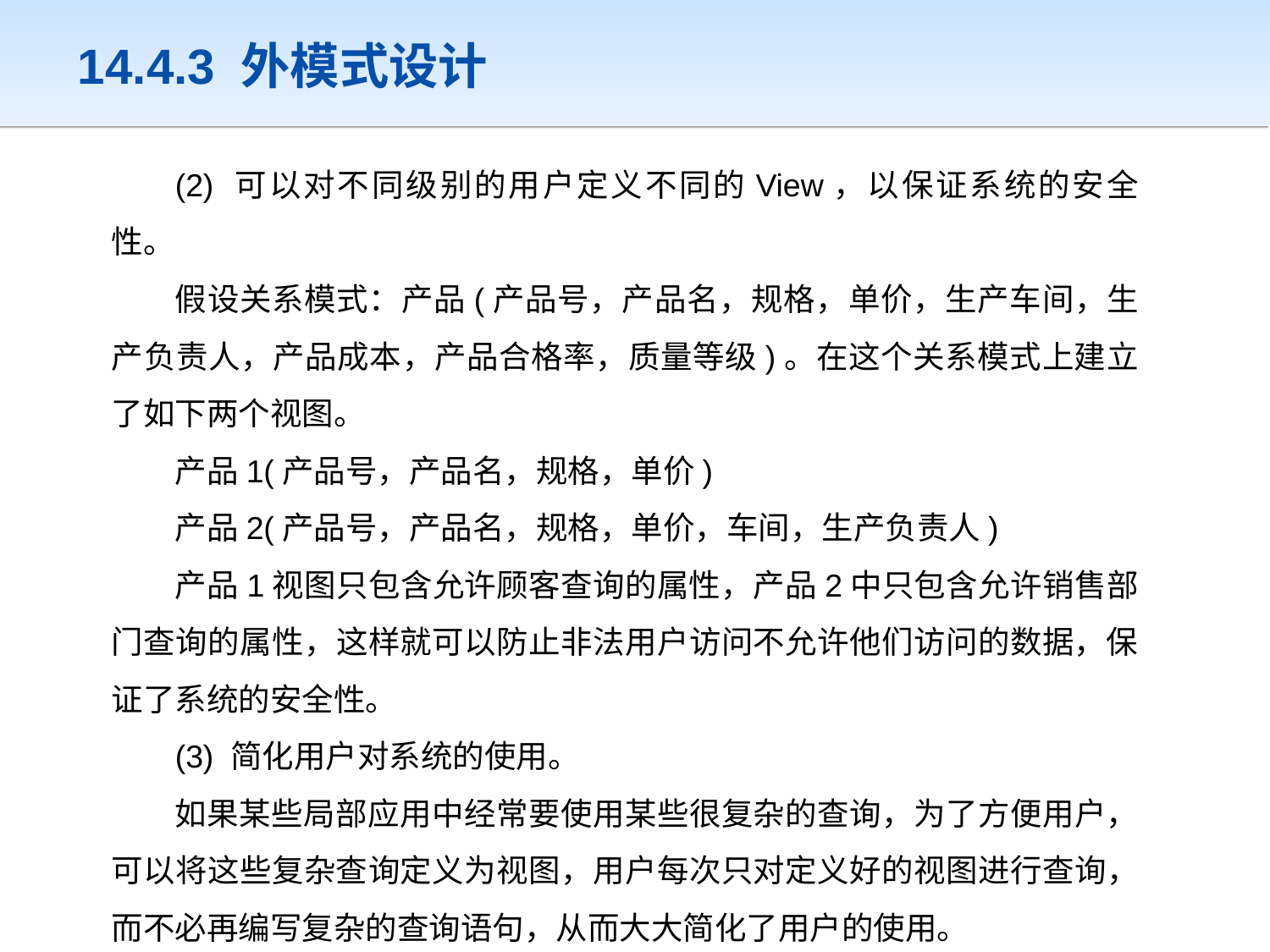

14.4.3 外模式设计

(2) 可以对不同级别的用户定义不同的View，以保证系统的安全性。
假设关系模式：产品(产品号，产品名，规格，单价，生产车间，生产负责人，产品成本，产品合格率，质量等级)。在这个关系模式上建立了如下两个视图。
产品1(产品号，产品名，规格，单价)
产品2(产品号，产品名，规格，单价，车间，生产负责人)
产品1视图只包含允许顾客查询的属性，产品2中只包含允许销售部门查询的属性，这样就可以防止非法用户访问不允许他们访问的数据，保证了系统的安全性。
(3) 简化用户对系统的使用。
如果某些局部应用中经常要使用某些很复杂的查询，为了方便用户，可以将这些复杂查询定义为视图，用户每次只对定义好的视图进行查询，而不必再编写复杂的查询语句，从而大大简化了用户的使用。
数据定义